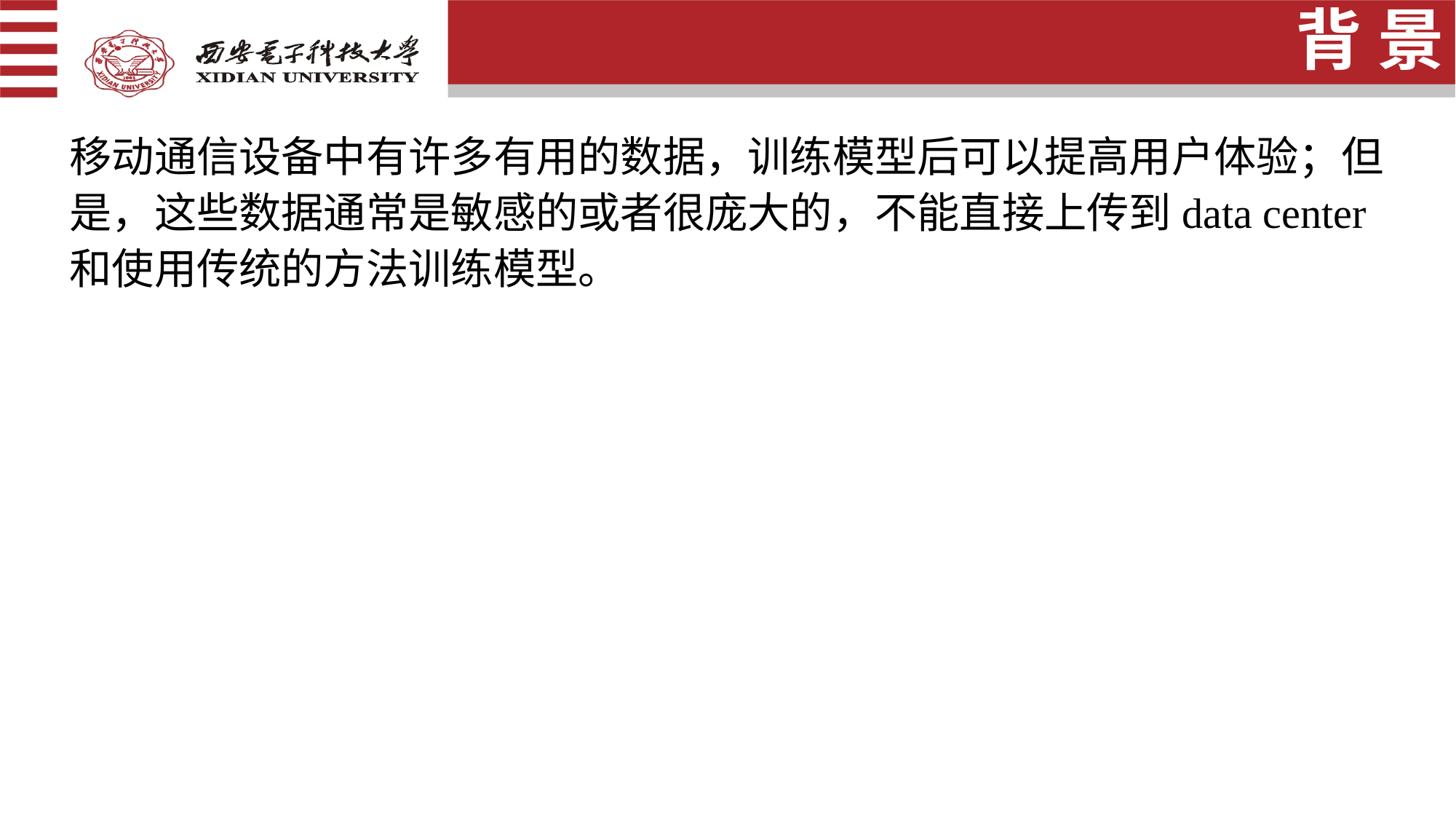

# 背 景
移动通信设备中有许多有用的数据，训练模型后可以提高用户体验；但是，这些数据通常是敏感的或者很庞大的，不能直接上传到data center和使用传统的方法训练模型。